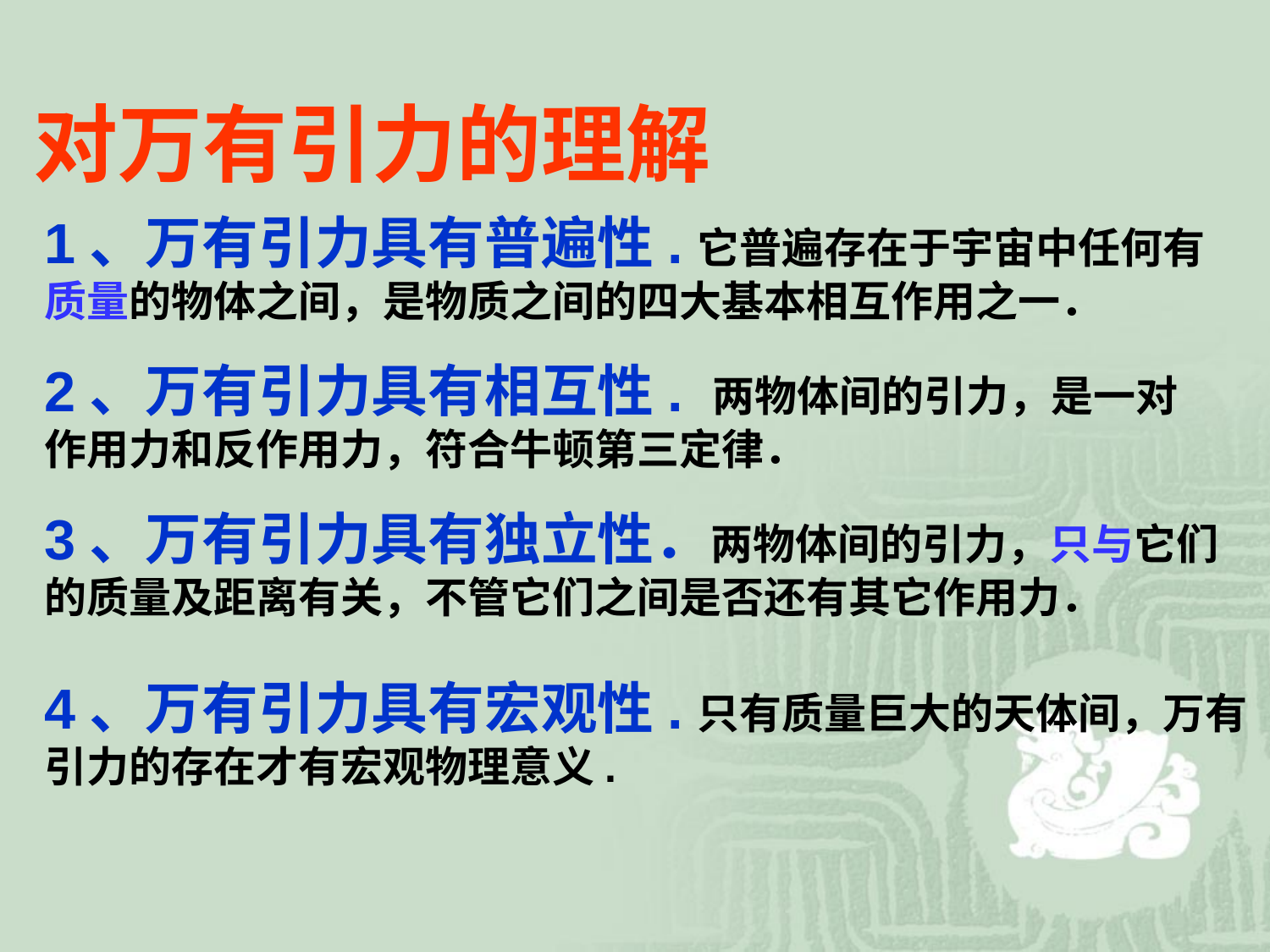

对万有引力的理解
1、万有引力具有普遍性.它普遍存在于宇宙中任何有质量的物体之间，是物质之间的四大基本相互作用之一．
2、万有引力具有相互性. 两物体间的引力，是一对作用力和反作用力，符合牛顿第三定律．
3、万有引力具有独立性．两物体间的引力，只与它们的质量及距离有关，不管它们之间是否还有其它作用力．
4、万有引力具有宏观性.只有质量巨大的天体间，万有引力的存在才有宏观物理意义.